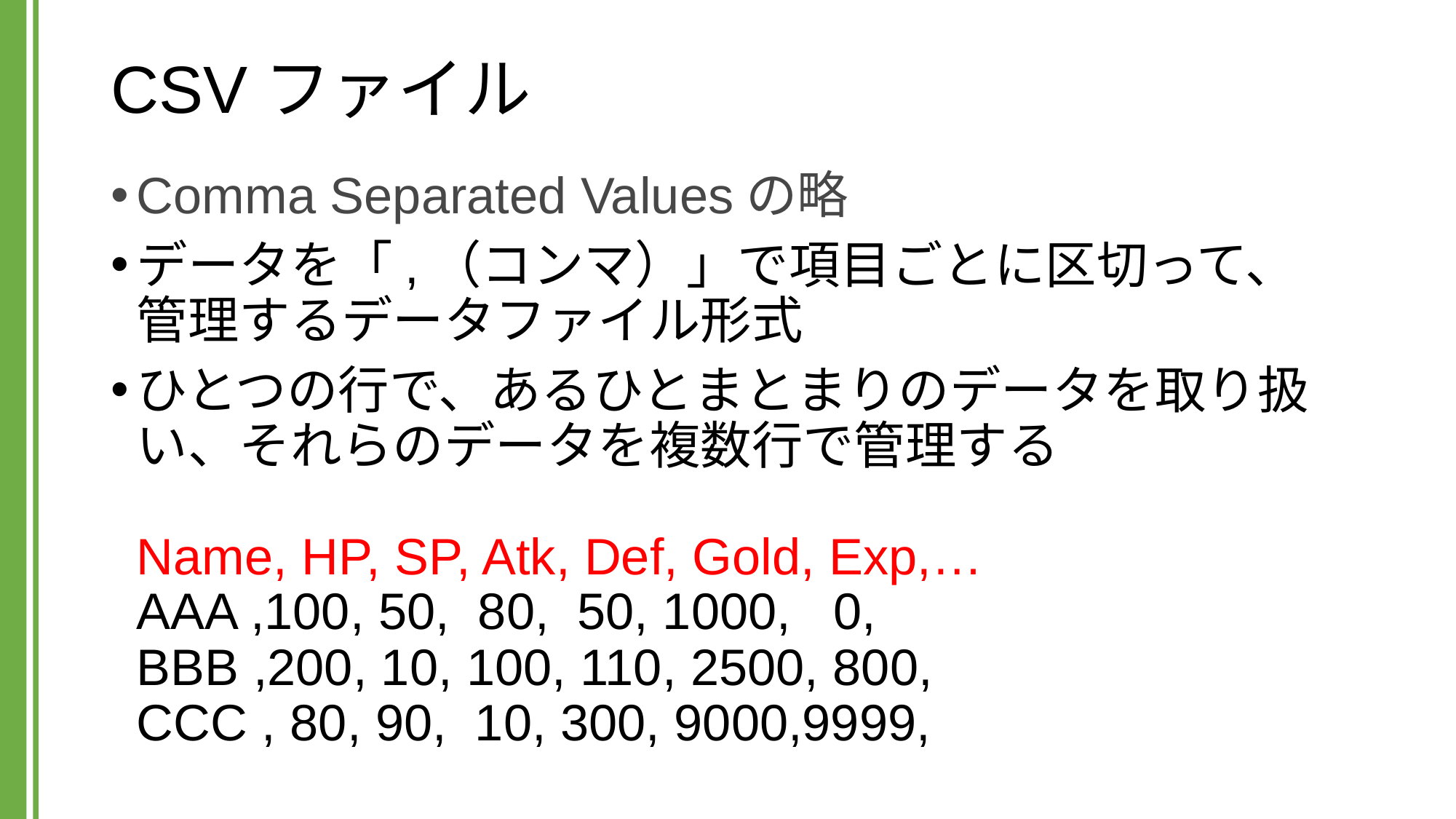

# CSVファイル
Comma Separated Valuesの略
データを「,（コンマ）」で項目ごとに区切って、管理するデータファイル形式
ひとつの行で、あるひとまとまりのデータを取り扱い、それらのデータを複数行で管理する
Name, HP, SP, Atk, Def, Gold, Exp,…
AAA ,100, 50,  80,  50, 1000,   0,
BBB ,200, 10, 100, 110, 2500, 800,
CCC , 80, 90,  10, 300, 9000,9999,